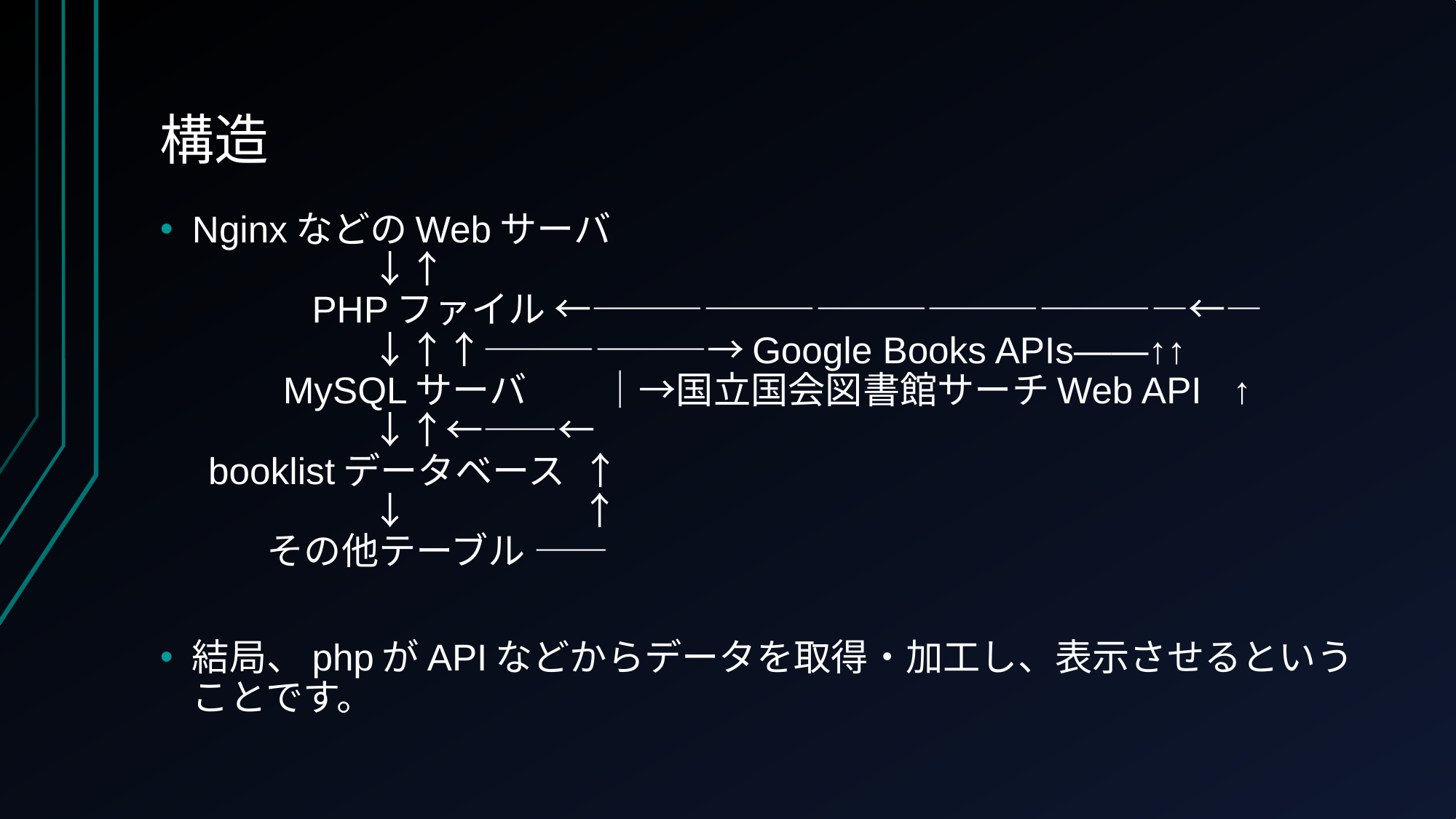

# 構造
NginxなどのWebサーバ
	　　 ↓↑
　　　PHPファイル ←――――――――――――――――←―
	　　 ↓↑↑――――――→Google Books APIs――↑↑
　　 MySQLサーバ　　｜→国立国会図書館サーチWeb API   ↑
	　　 ↓↑←――←
 booklistデータベース  ↑
	　　 ↓	            ↑
　　その他テーブル ――
結局、phpがAPIなどからデータを取得・加工し、表示させるということです。